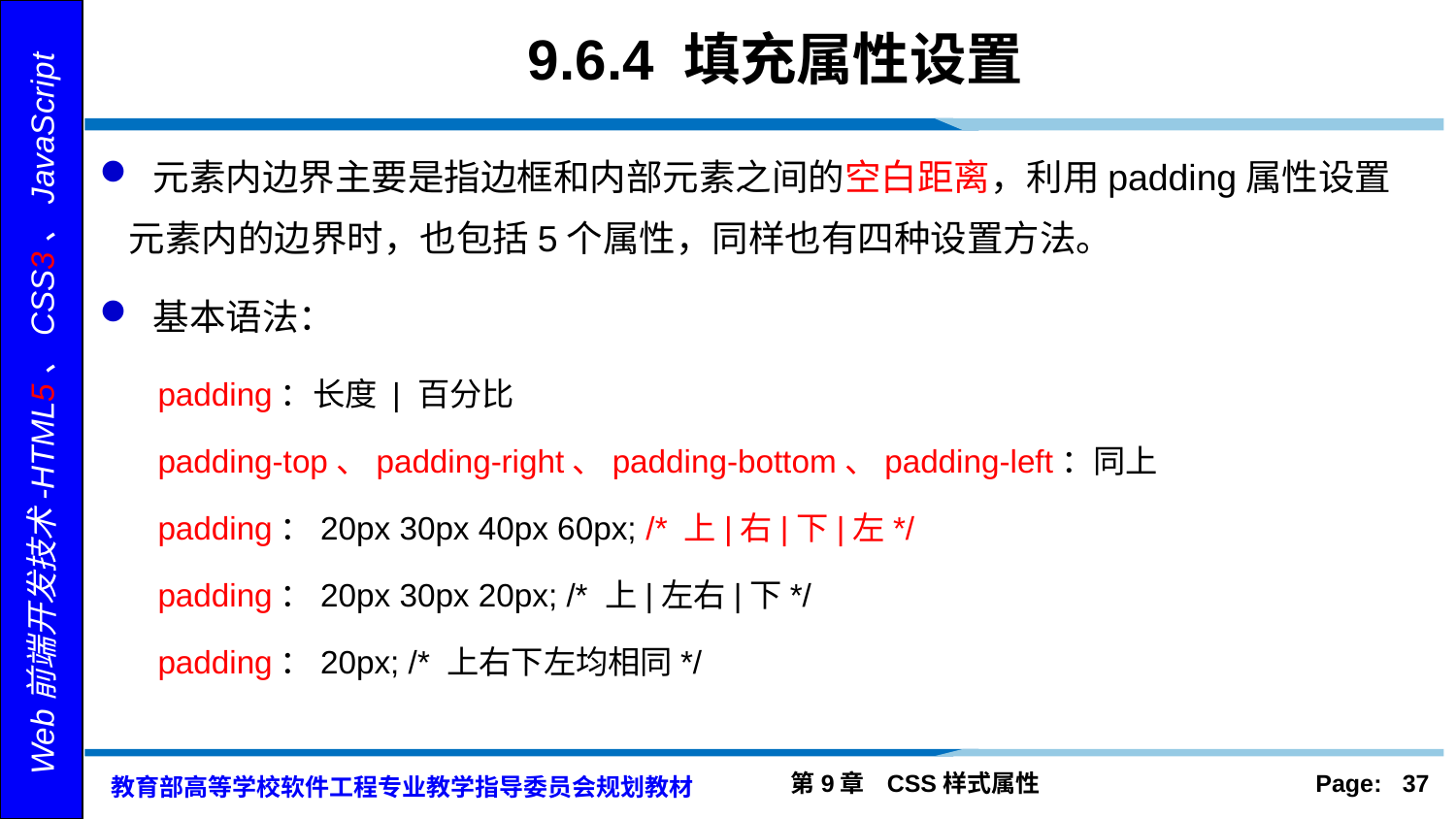

# 9.6.4 填充属性设置
 元素内边界主要是指边框和内部元素之间的空白距离，利用padding属性设置元素内的边界时，也包括5个属性，同样也有四种设置方法。
 基本语法：
padding：长度 | 百分比
padding-top、padding-right、padding-bottom、padding-left：同上
padding：20px 30px 40px 60px; /* 上|右|下|左*/
padding：20px 30px 20px; /* 上|左右|下*/
padding：20px; /* 上右下左均相同*/